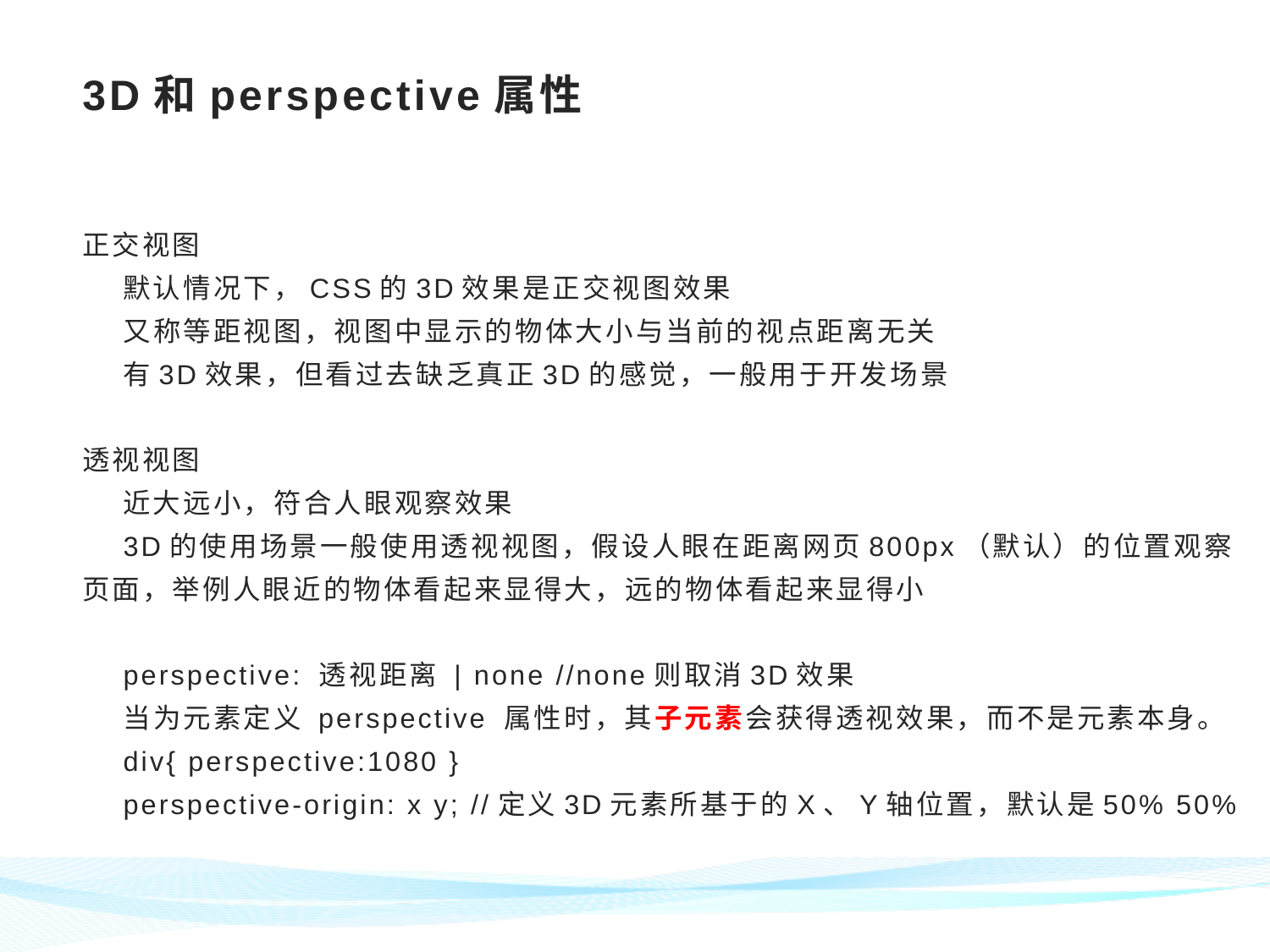

# 3D和perspective属性
正交视图
    默认情况下，CSS的3D效果是正交视图效果
    又称等距视图，视图中显示的物体大小与当前的视点距离无关
    有3D效果，但看过去缺乏真正3D的感觉，一般用于开发场景

透视视图
    近大远小，符合人眼观察效果
    3D的使用场景一般使用透视视图，假设人眼在距离网页800px（默认）的位置观察页面，举例人眼近的物体看起来显得大，远的物体看起来显得小

    perspective: 透视距离 | none //none则取消3D效果
    当为元素定义 perspective 属性时，其子元素会获得透视效果，而不是元素本身。
    div{ perspective:1080 }
    perspective-origin: x y; //定义3D元素所基于的X、Y轴位置，默认是50% 50%